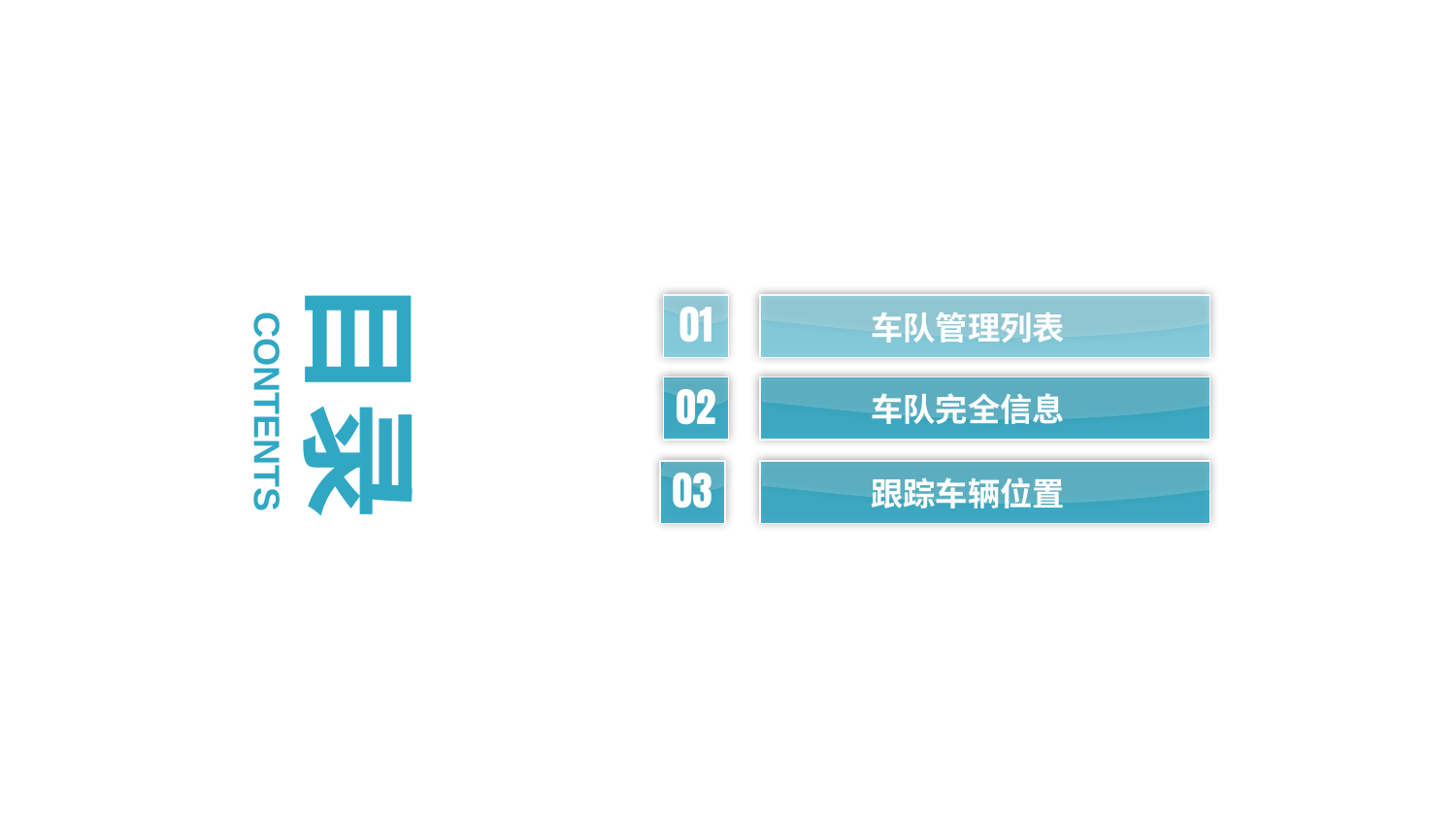

目录
01

车队管理列表
02

车队完全信息
CONTENTS
03

跟踪车辆位置